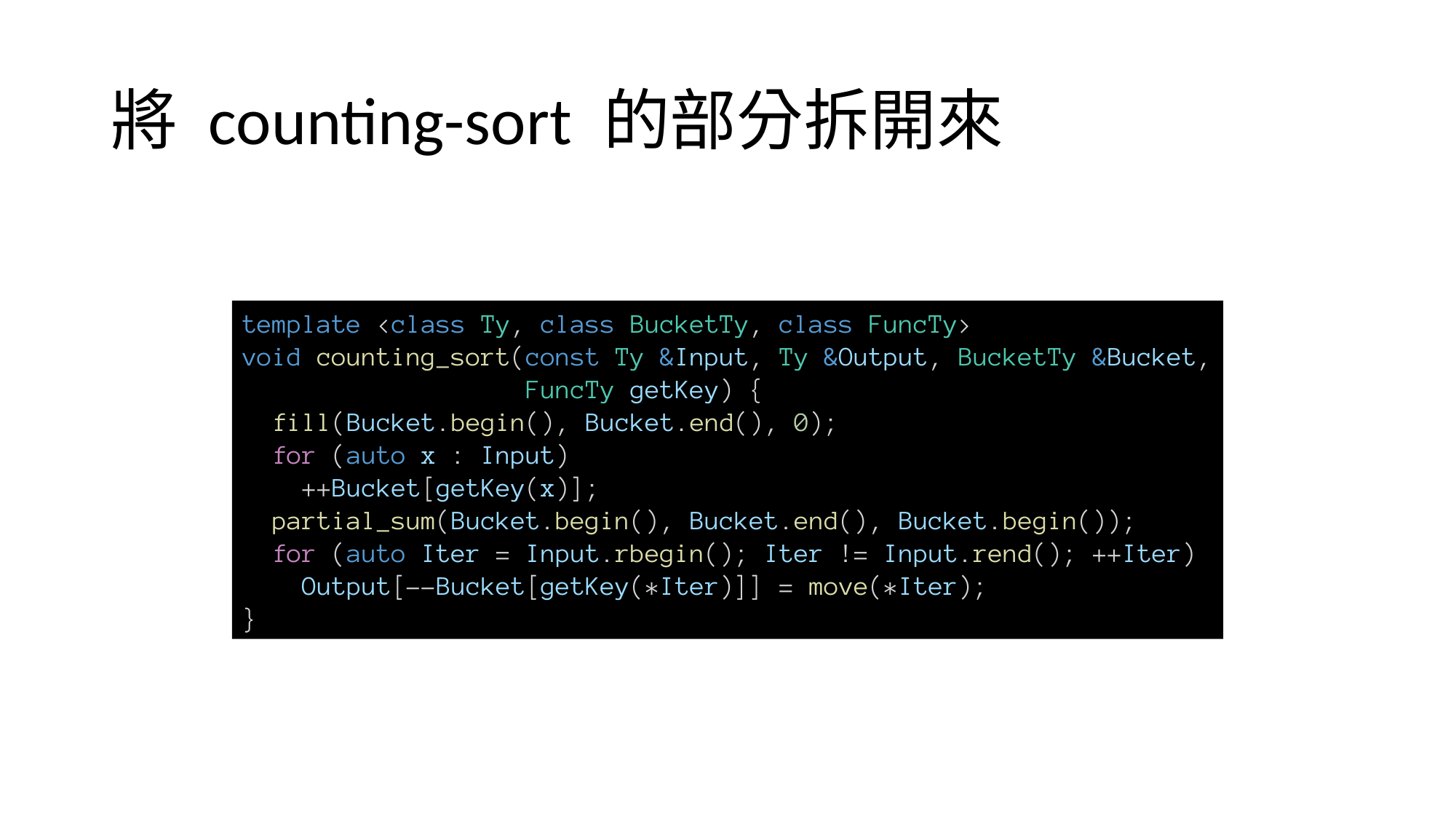

# 將 counting-sort 的部分拆開來
template <class Ty, class BucketTy, class FuncTy>
void counting_sort(const Ty &Input, Ty &Output, BucketTy &Bucket,
                   FuncTy getKey) {
  fill(Bucket.begin(), Bucket.end(), 0);
  for (auto x : Input)
    ++Bucket[getKey(x)];
  partial_sum(Bucket.begin(), Bucket.end(), Bucket.begin());
  for (auto Iter = Input.rbegin(); Iter != Input.rend(); ++Iter)
    Output[--Bucket[getKey(*Iter)]] = move(*Iter);
}